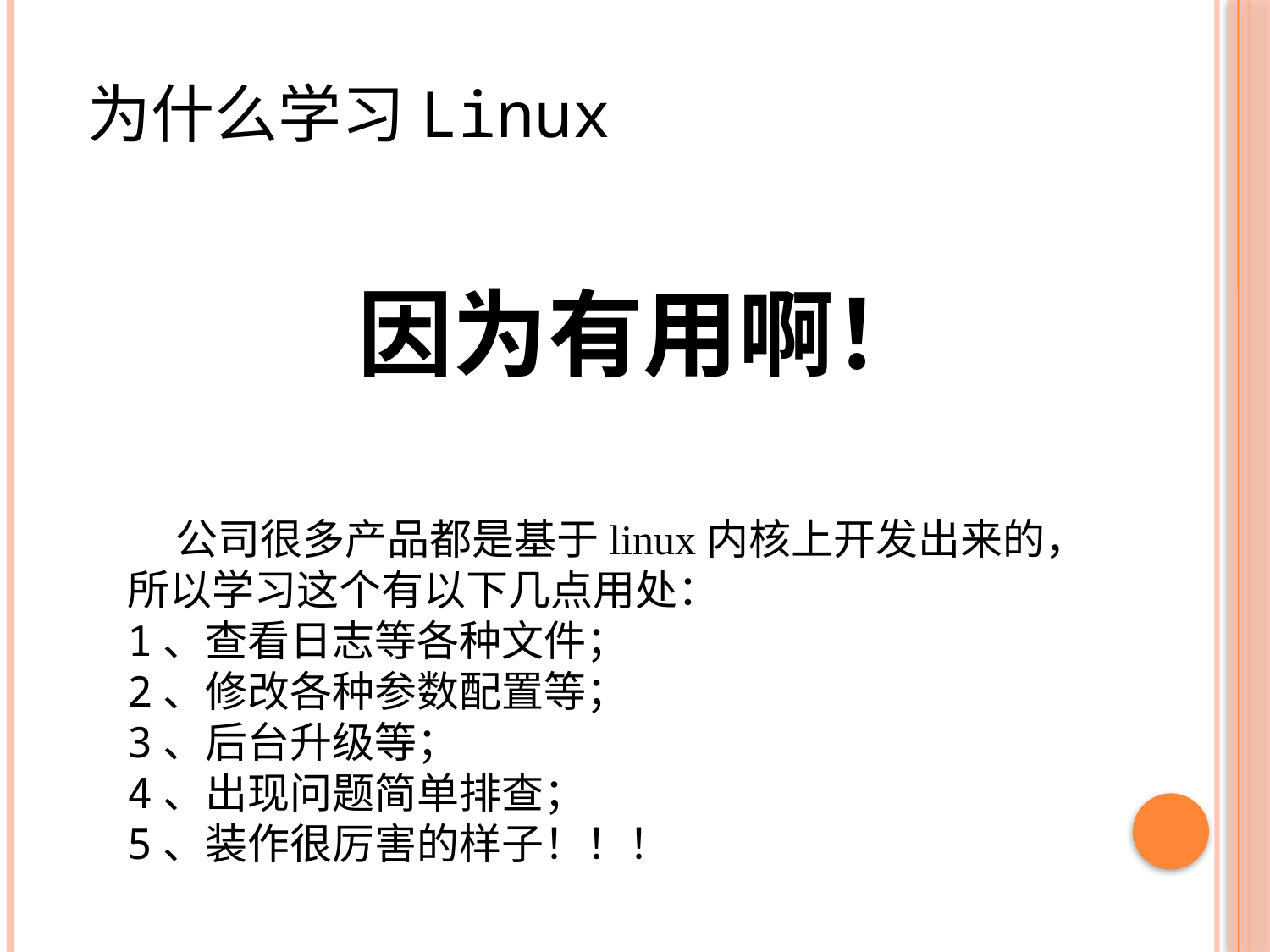

为什么学习Linux
因为有用啊！
    公司很多产品都是基于linux内核上开发出来的，所以学习这个有以下几点用处：
1、查看日志等各种文件；
2、修改各种参数配置等；
3、后台升级等；
4、出现问题简单排查；
5、装作很厉害的样子！！！